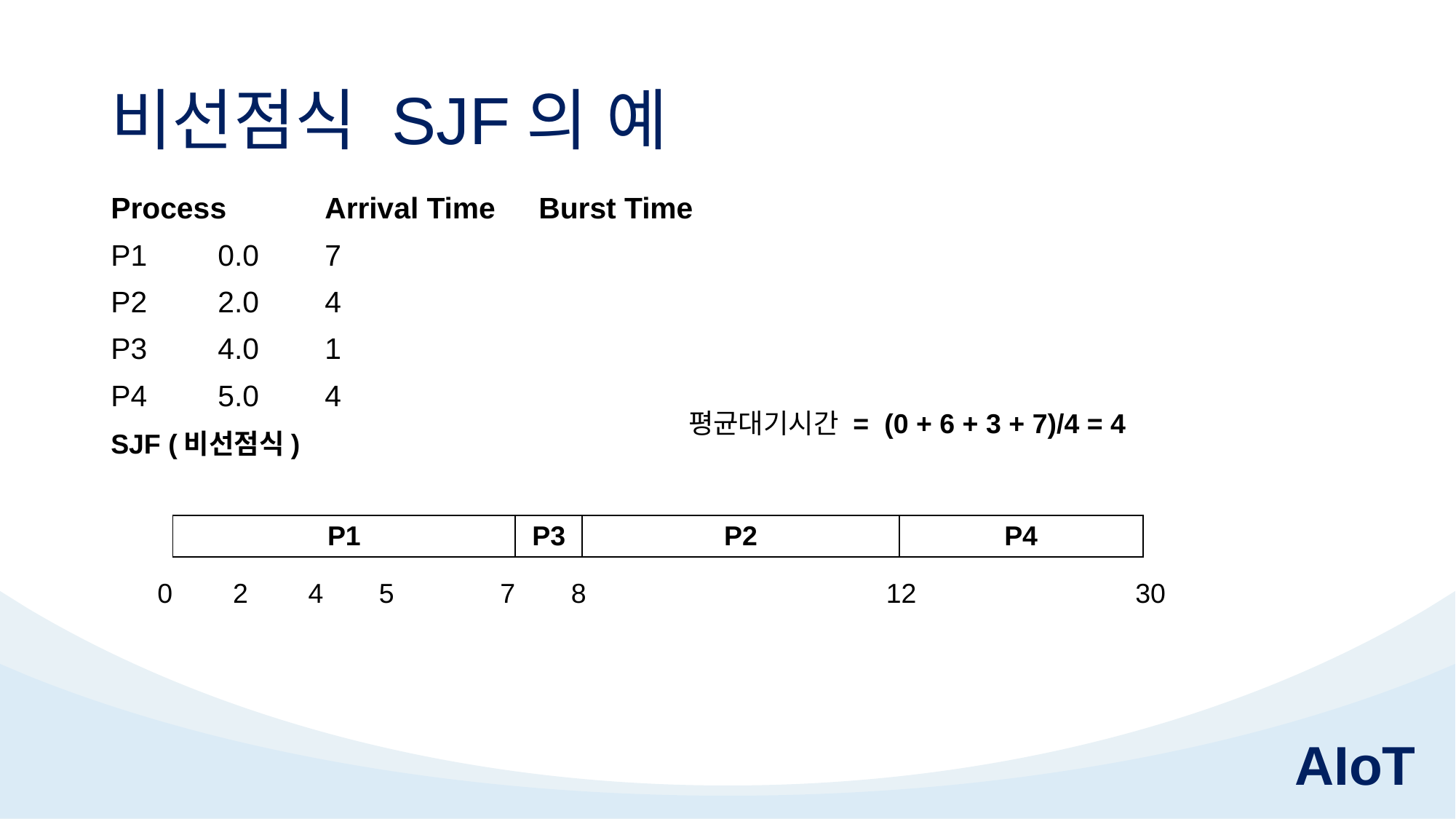

# 비선점식 SJF의 예
Process		Arrival Time	Burst Time
P1		0.0		7
P2		2.0		4
P3		4.0		1
P4		5.0		4

평균대기시간 =  (0 + 6 + 3 + 7)/4 = 4

SJF (비선점식)
| P1 | P3 | P2 | P4 |
| --- | --- | --- | --- |
0
2
4
5
7
8
12
30